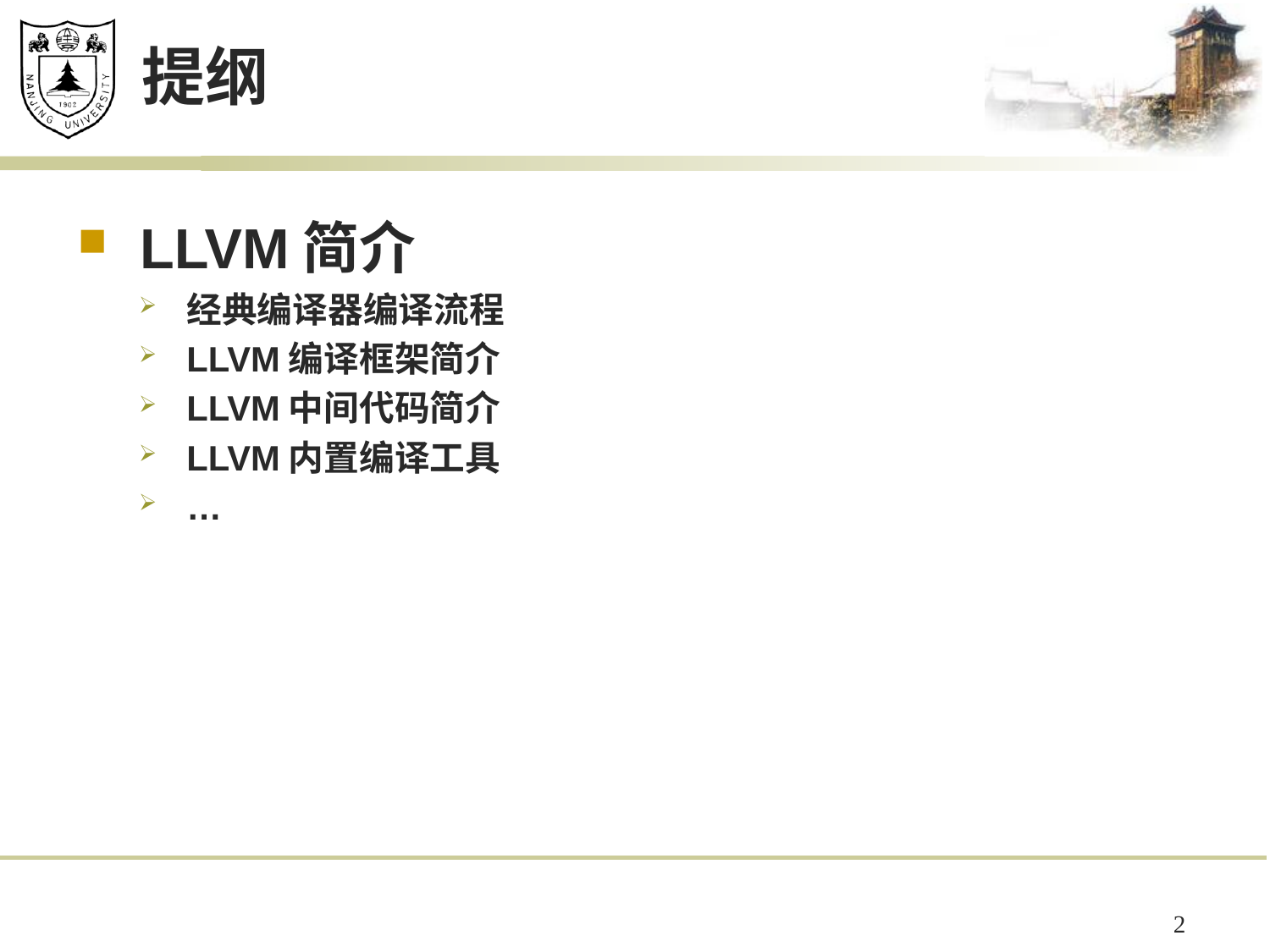

# 提纲
LLVM简介
经典编译器编译流程
LLVM编译框架简介
LLVM中间代码简介
LLVM内置编译工具
…